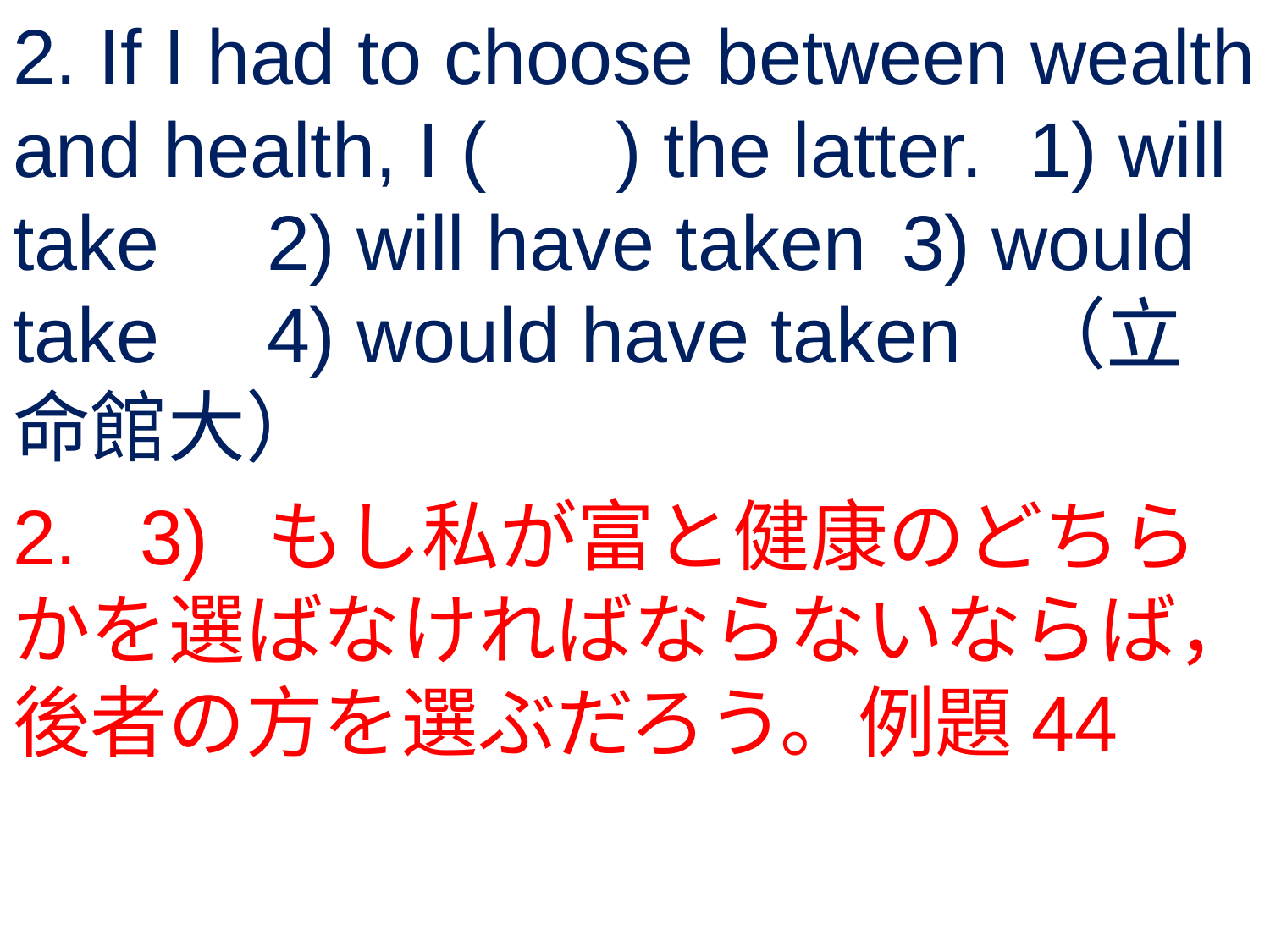

# 2. If I had to choose between wealth and health, I (      ) the latter.	1) will take	2) will have taken	3) would take	4) would have taken	（立命館大）
2.	3) 	もし私が富と健康のどちらかを選ばなければならないならば，後者の方を選ぶだろう。例題44